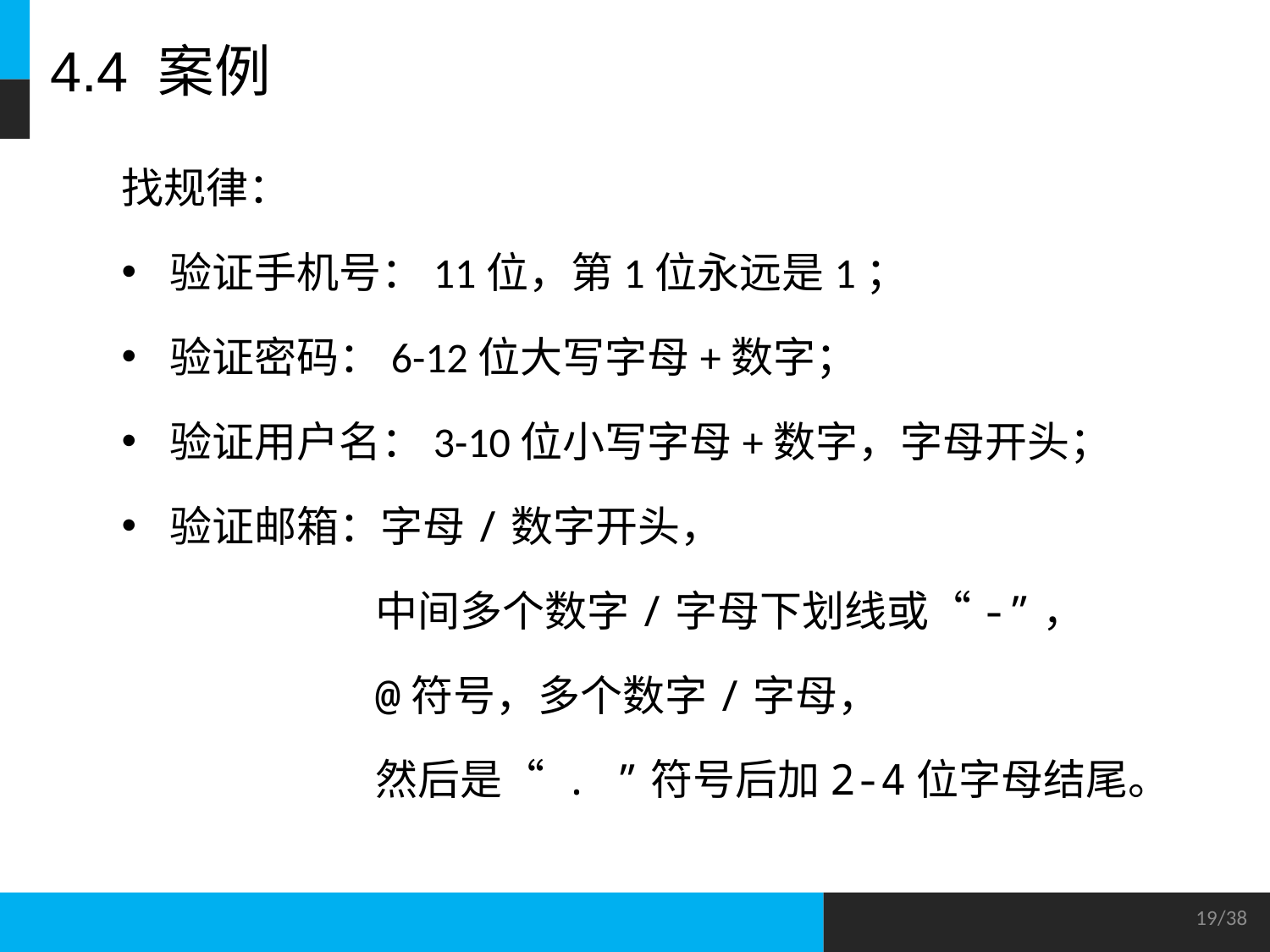

# 4.4 案例
找规律：
验证手机号：11位，第1位永远是1；
验证密码：6-12位大写字母+数字；
验证用户名：3-10位小写字母+数字，字母开头；
验证邮箱：字母/数字开头，
		中间多个数字/字母下划线或“-”，
		@符号，多个数字/字母，
		然后是“ . ”符号后加2-4位字母结尾。
19/38